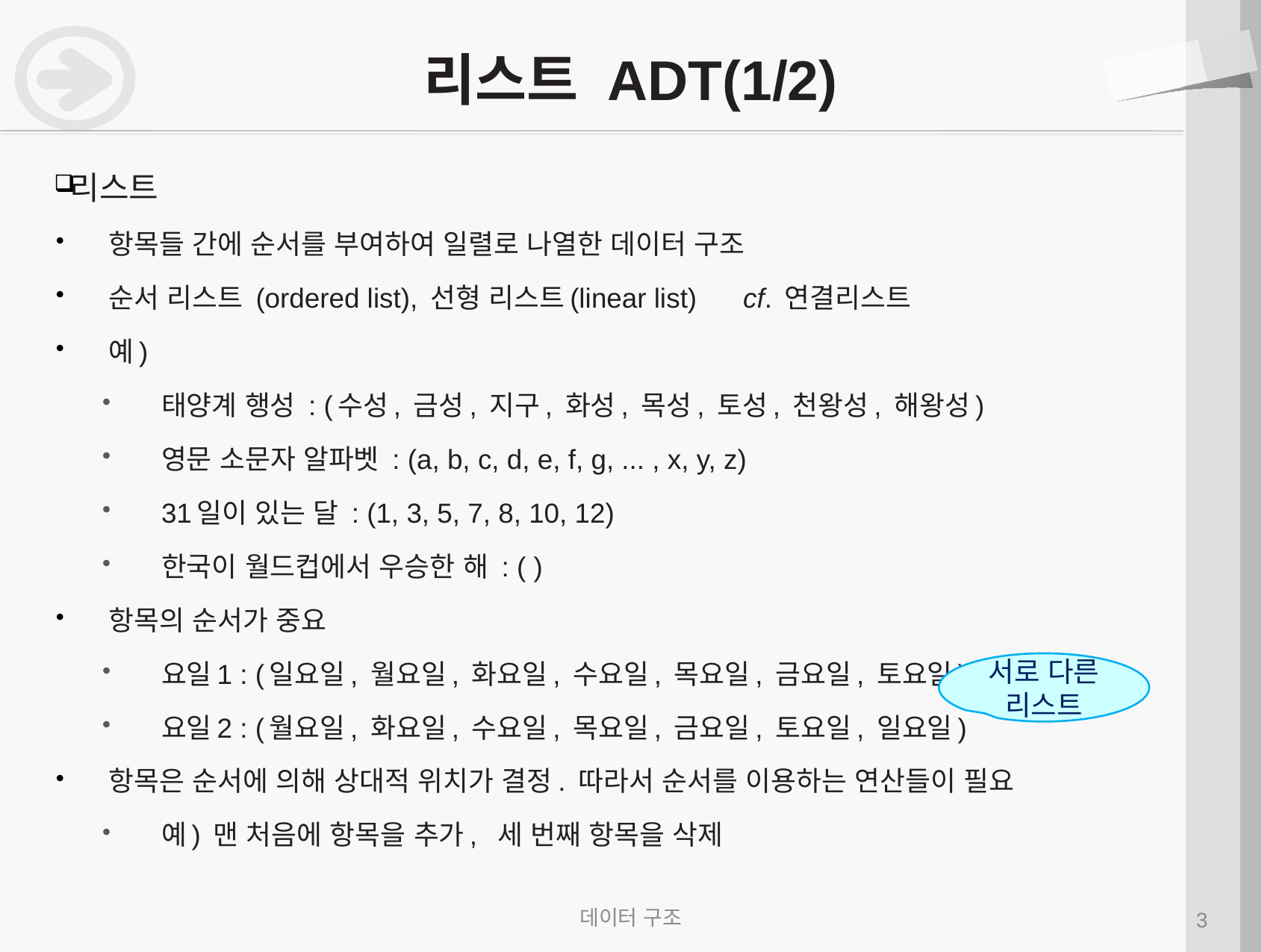

# 리스트 ADT(1/2)
리스트
항목들 간에 순서를 부여하여 일렬로 나열한 데이터 구조
순서 리스트 (ordered list), 선형 리스트(linear list)      cf. 연결리스트
예)
태양계 행성 : (수성, 금성, 지구, 화성, 목성, 토성, 천왕성, 해왕성)
영문 소문자 알파벳 : (a, b, c, d, e, f, g, ... , x, y, z)
31일이 있는 달 : (1, 3, 5, 7, 8, 10, 12)
한국이 월드컵에서 우승한 해 : ( )
항목의 순서가 중요
요일1 : (일요일, 월요일, 화요일, 수요일, 목요일, 금요일, 토요일)
요일2 : (월요일, 화요일, 수요일, 목요일, 금요일, 토요일, 일요일)
항목은 순서에 의해 상대적 위치가 결정. 따라서 순서를 이용하는 연산들이 필요
예) 맨 처음에 항목을 추가,  세 번째 항목을 삭제
서로 다른 리스트
데이터 구조
3